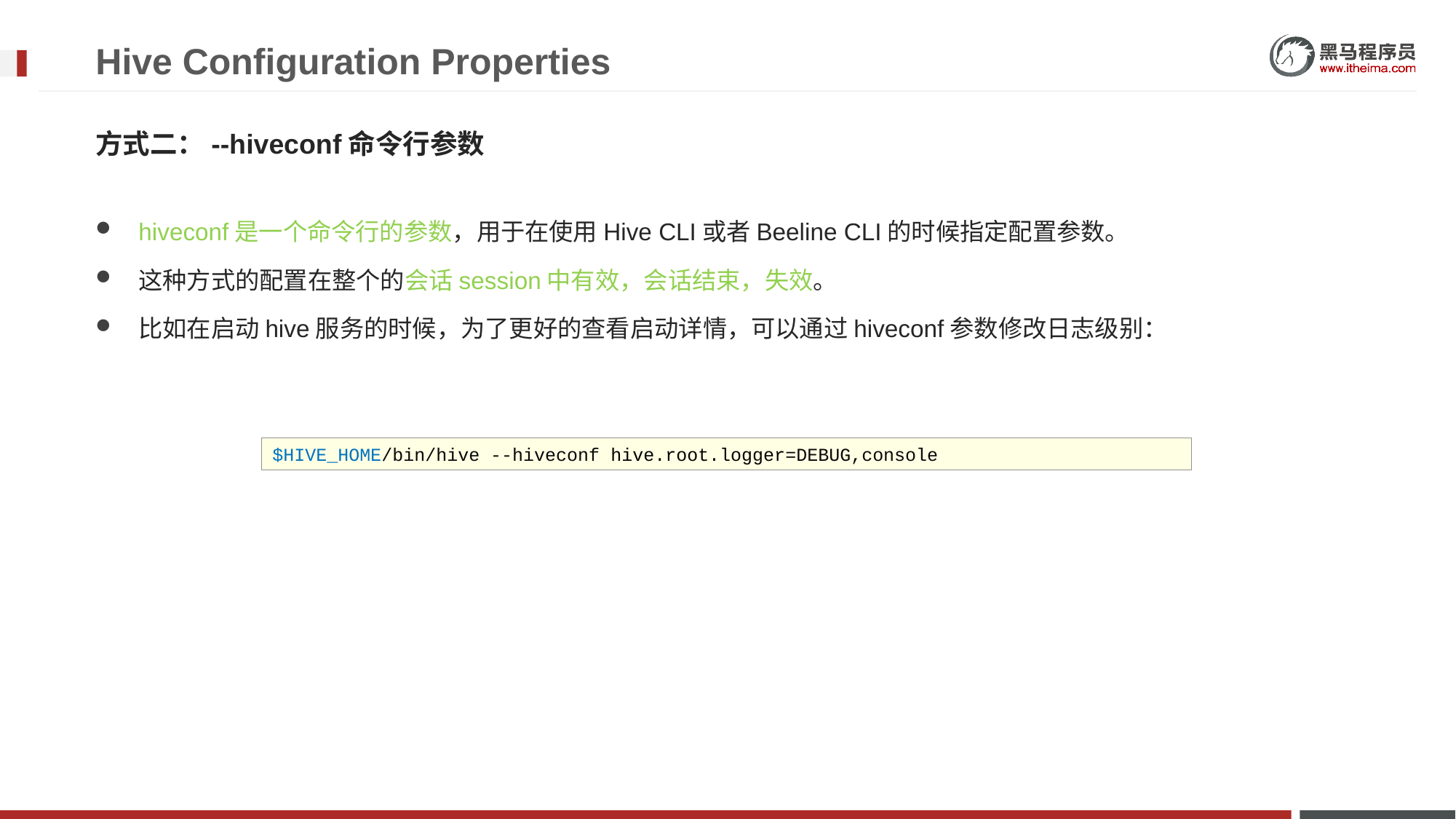

# Hive Configuration Properties
方式二：--hiveconf命令行参数
hiveconf是一个命令行的参数，用于在使用Hive CLI或者Beeline CLI的时候指定配置参数。
这种方式的配置在整个的会话session中有效，会话结束，失效。
比如在启动hive服务的时候，为了更好的查看启动详情，可以通过hiveconf参数修改日志级别：

$HIVE_HOME/bin/hive --hiveconf hive.root.logger=DEBUG,console